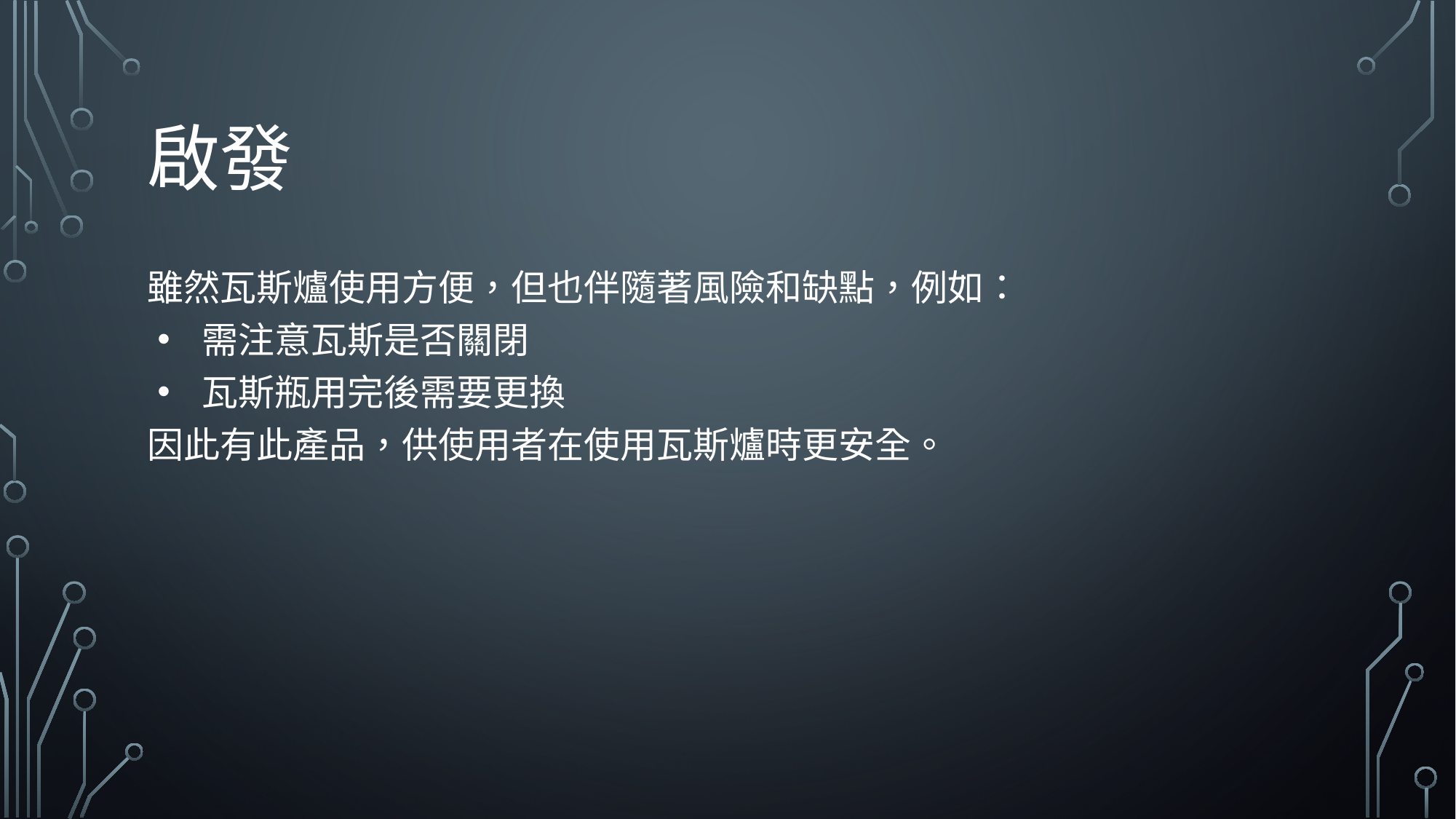

# 啟發
雖然瓦斯爐使用方便，但也伴隨著風險和缺點，例如：
需注意瓦斯是否關閉
瓦斯瓶用完後需要更換
因此有此產品，供使用者在使用瓦斯爐時更安全。